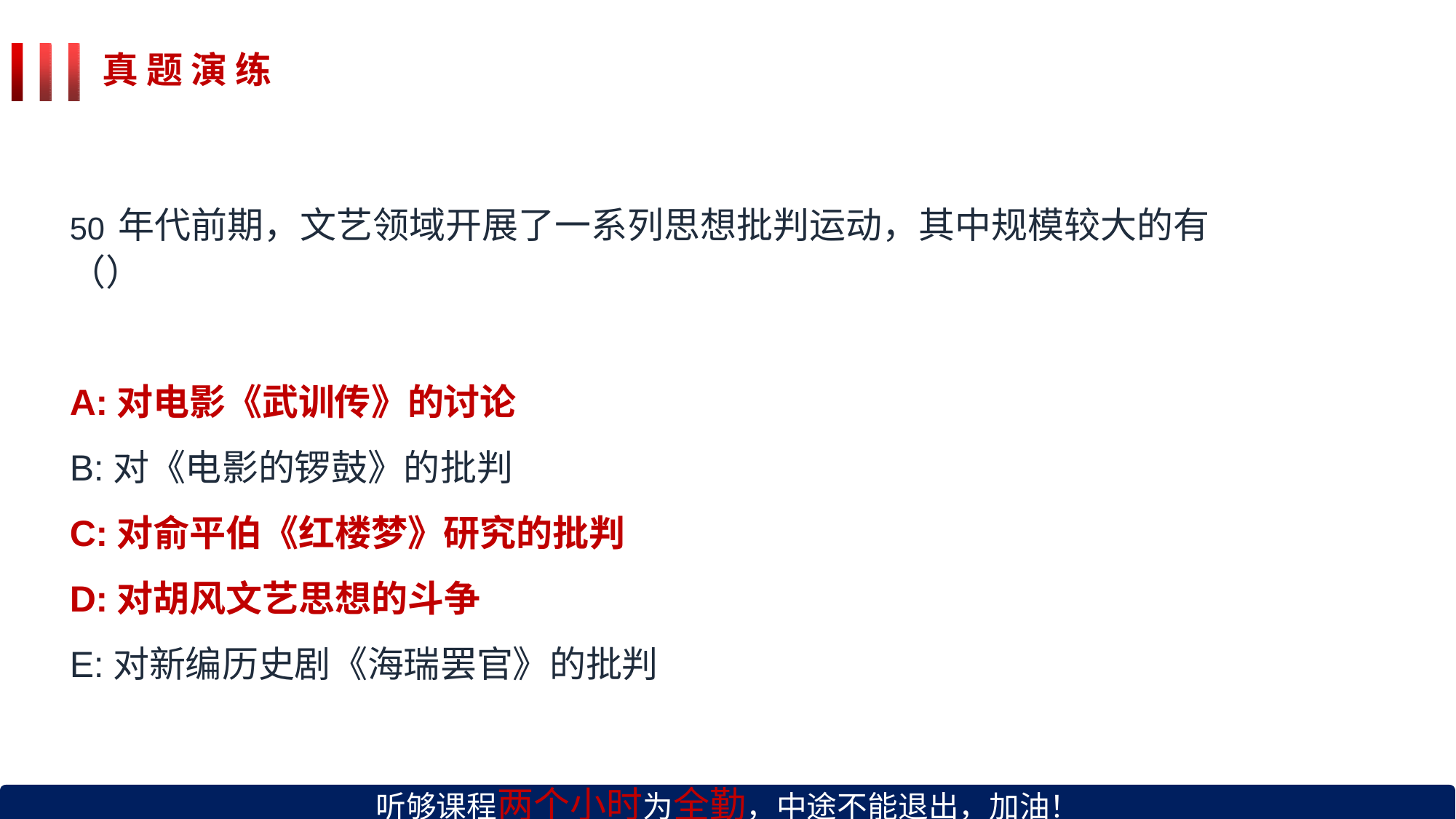

# 真 题 演 练
50年代前期，文艺领域开展了一系列思想批判运动，其中规模较大的有（）

A:对电影《武训传》的讨论
B:对《电影的锣鼓》的批判
C:对俞平伯《红楼梦》研究的批判
D:对胡风文艺思想的斗争
E:对新编历史剧《海瑞罢官》的批判
43

听够课程两个小时为全勤，中途不能退出，加油！